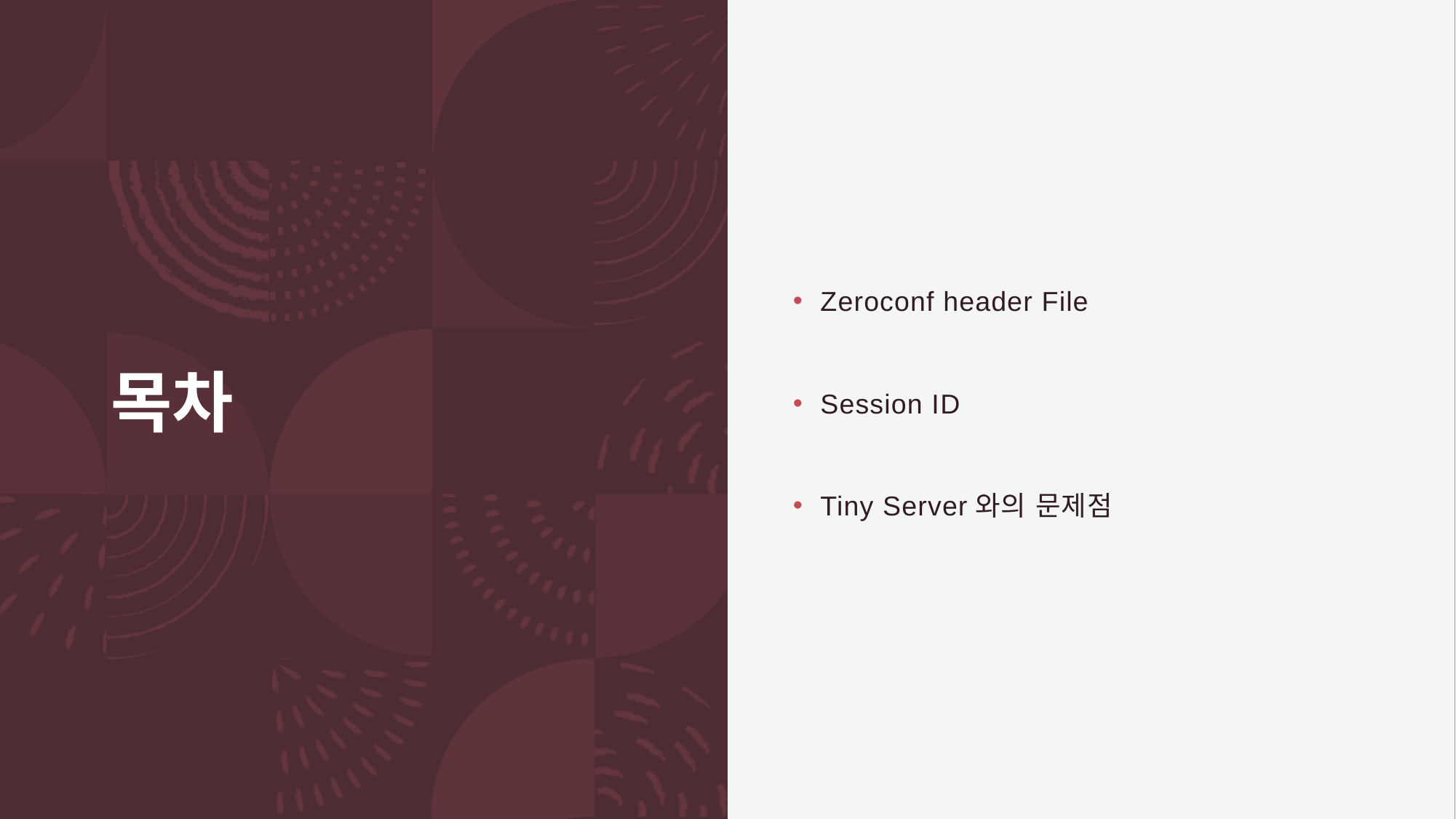

목차

Zeroconf header File

Session ID

Tiny Server와의 문제점